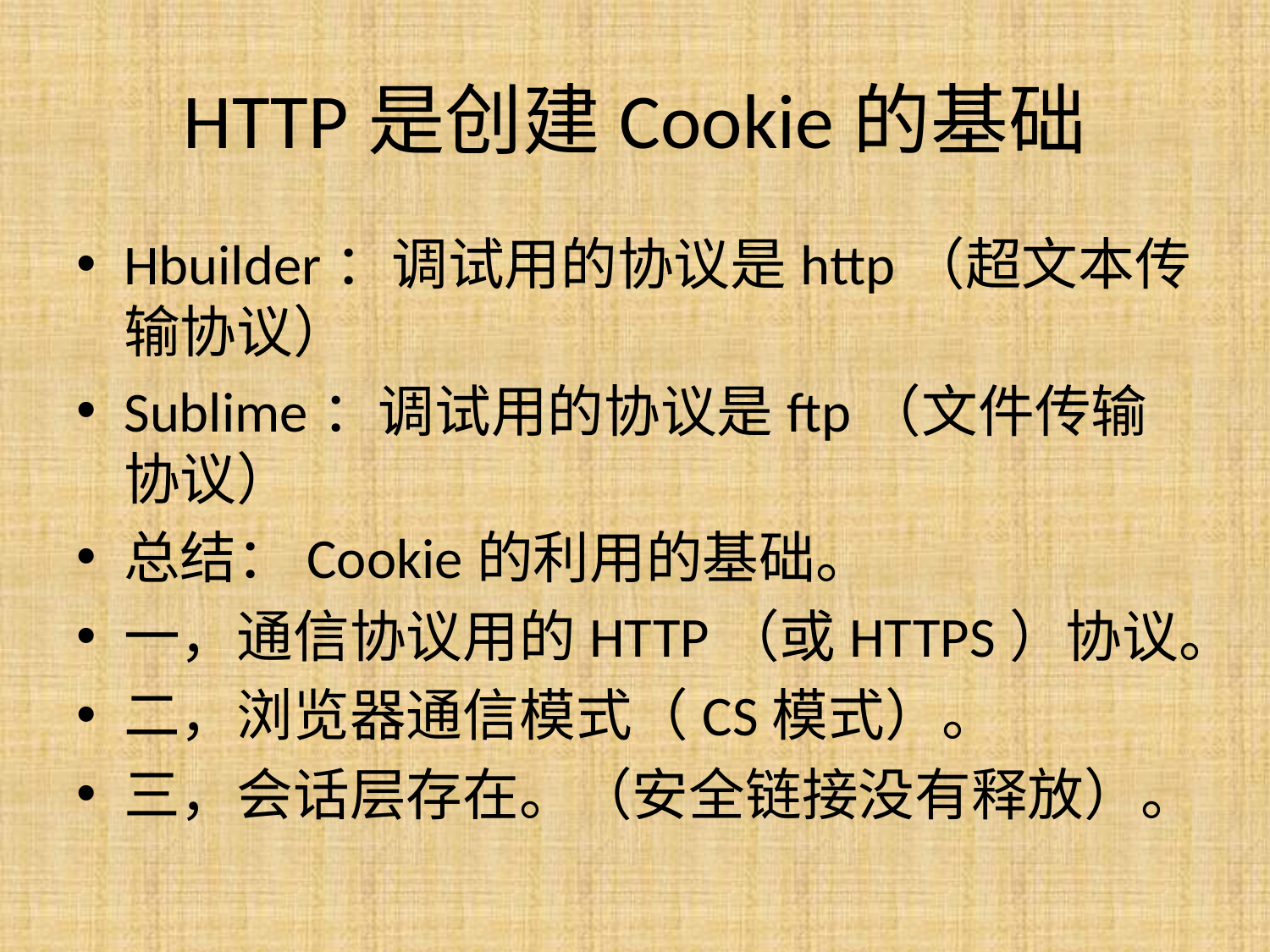

# HTTP是创建Cookie的基础
Hbuilder：调试用的协议是http（超文本传输协议）
Sublime：调试用的协议是ftp（文件传输协议）
总结：Cookie的利用的基础。
一，通信协议用的HTTP（或HTTPS）协议。
二，浏览器通信模式（CS模式）。
三，会话层存在。（安全链接没有释放）。